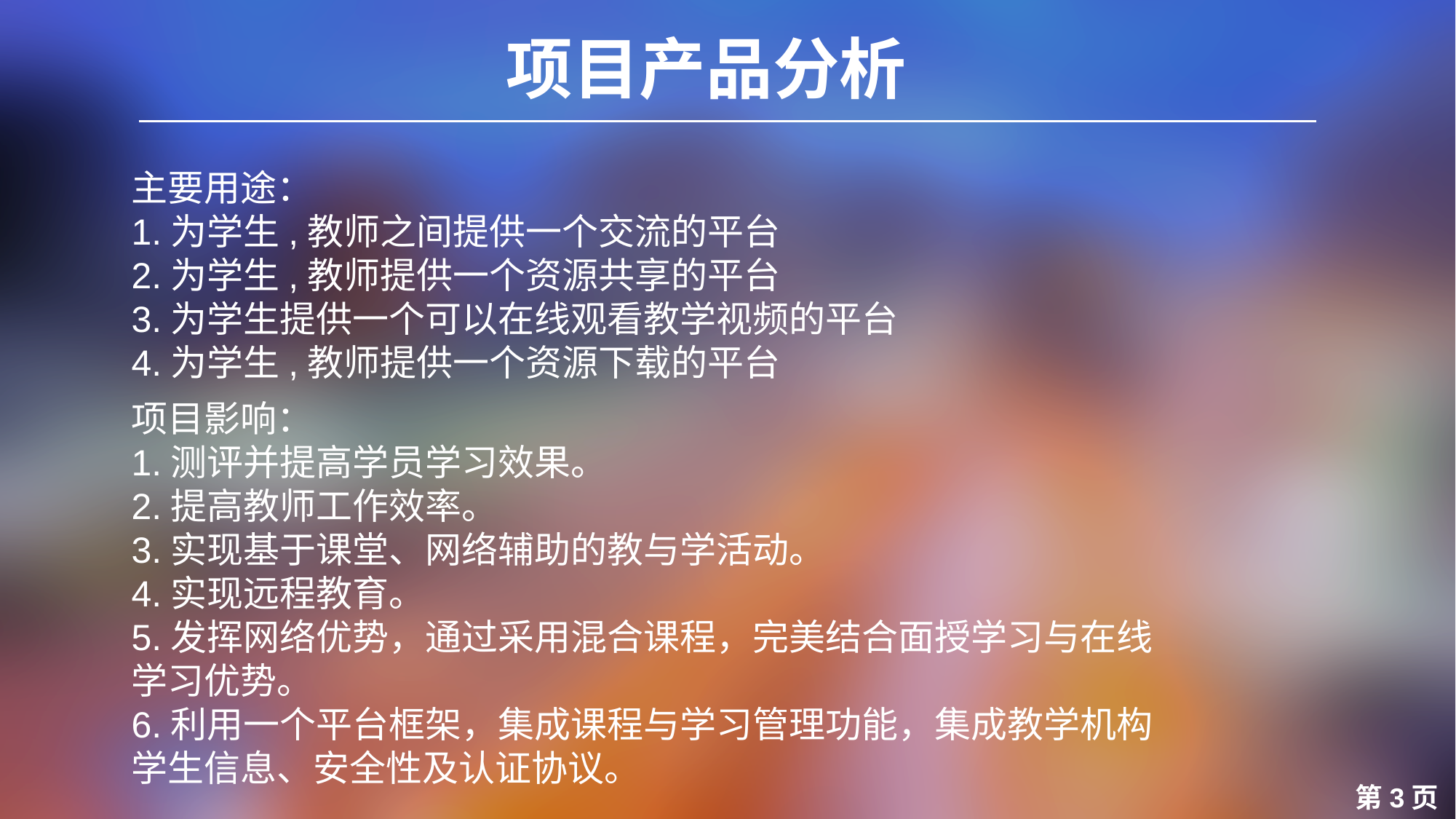

项目产品分析
主要用途：
1.为学生,教师之间提供一个交流的平台
2.为学生,教师提供一个资源共享的平台
3.为学生提供一个可以在线观看教学视频的平台
4.为学生,教师提供一个资源下载的平台

项目影响：
1.测评并提高学员学习效果。
2.提高教师工作效率。
3.实现基于课堂、网络辅助的教与学活动。
4.实现远程教育。
5.发挥网络优势，通过采用混合课程，完美结合面授学习与在线学习优势。
6.利用一个平台框架，集成课程与学习管理功能，集成教学机构学生信息、安全性及认证协议。

第3页